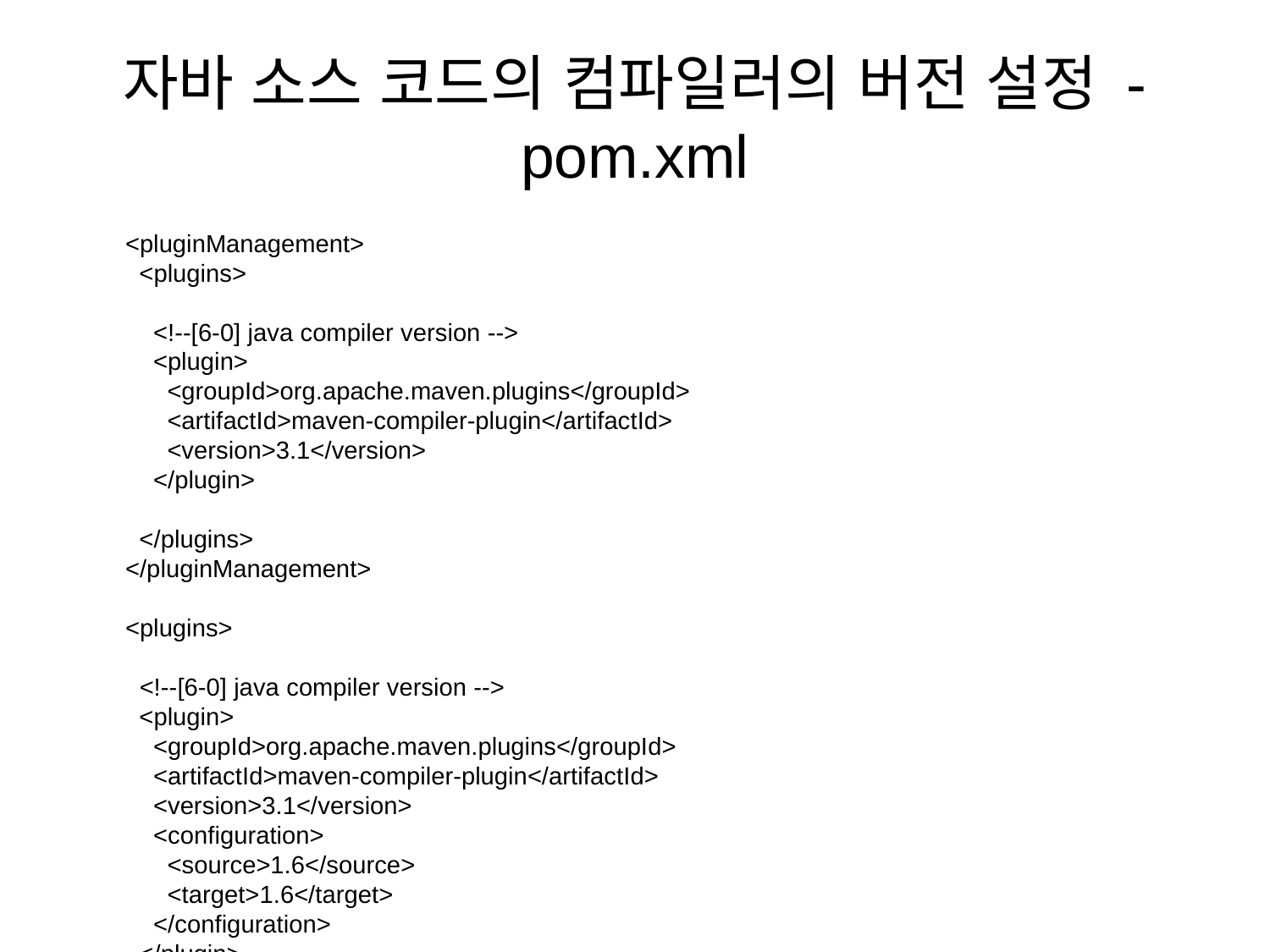

# 자바 소스 코드의 컴파일러의 버전 설정 -pom.xml
    <pluginManagement>
      <plugins>
        <!--[6-0] java compiler version -->
        <plugin>
          <groupId>org.apache.maven.plugins</groupId>
          <artifactId>maven-compiler-plugin</artifactId>
          <version>3.1</version>
        </plugin>
      </plugins>
    </pluginManagement>

    <plugins>

      <!--[6-0] java compiler version -->
      <plugin>
        <groupId>org.apache.maven.plugins</groupId>
        <artifactId>maven-compiler-plugin</artifactId>
        <version>3.1</version>
        <configuration>
          <source>1.6</source>
          <target>1.6</target>
        </configuration>
      </plugin>
    </plugins>